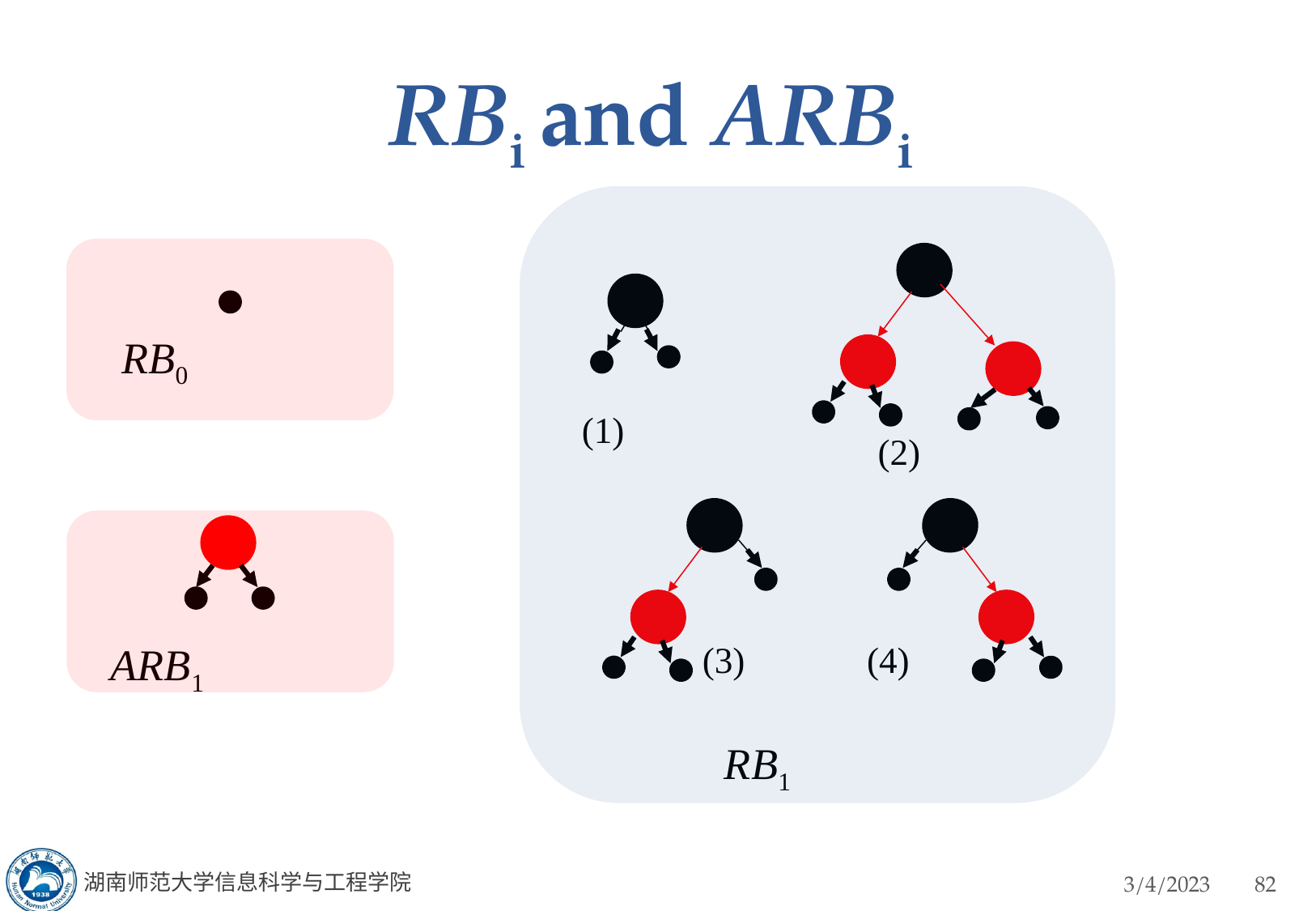

# RBi and ARBi

RB0

(1)
(2)

(3)
(4)
ARB1
RB1
湖南师范大学信息科学与工程学院
3/4/2023
82